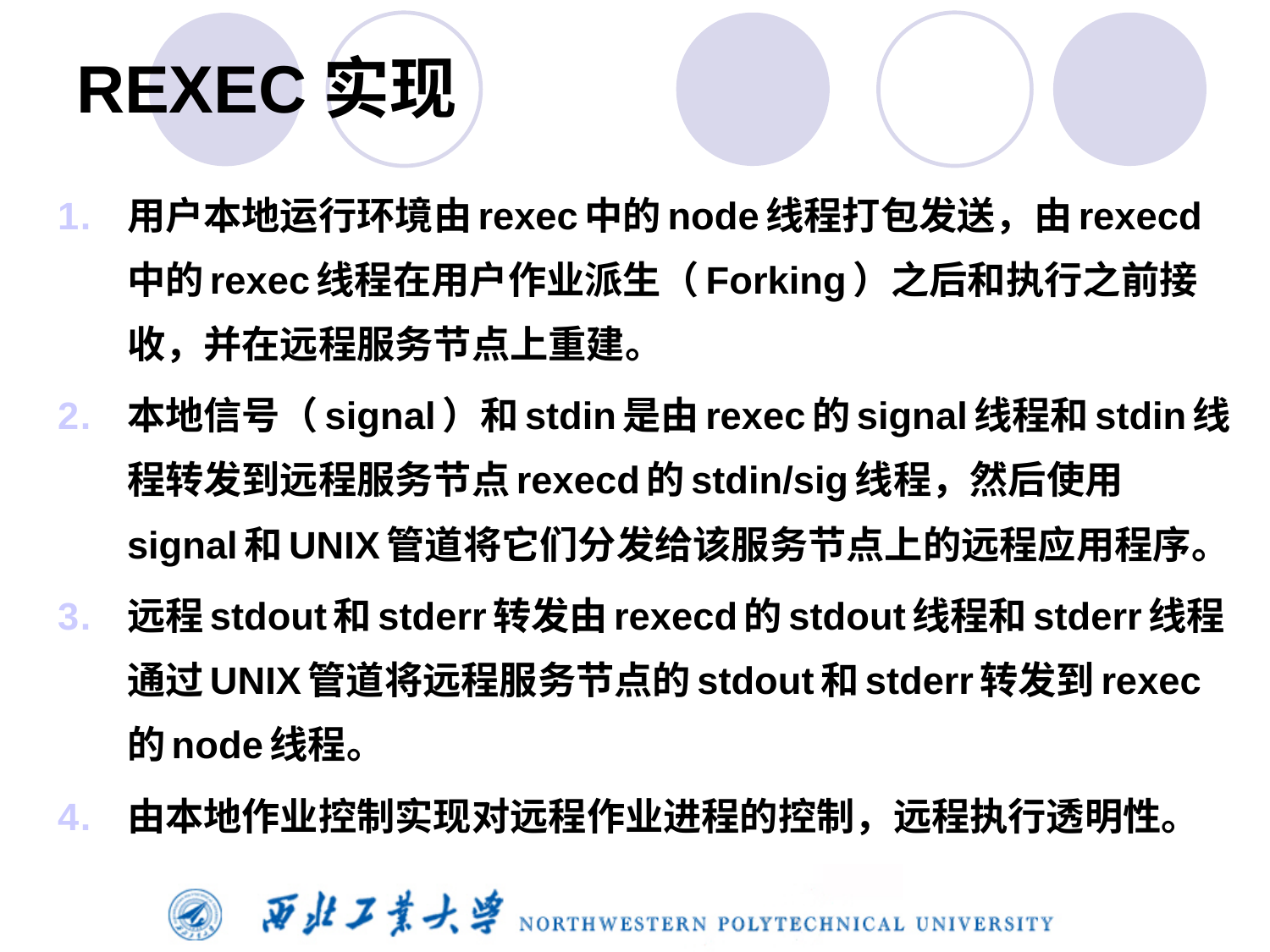

# REXEC实现
用户本地运行环境由rexec中的node线程打包发送，由rexecd中的rexec线程在用户作业派生（Forking）之后和执行之前接收，并在远程服务节点上重建。
本地信号（signal）和stdin是由rexec的signal线程和stdin线程转发到远程服务节点rexecd的stdin/sig线程，然后使用signal和UNIX管道将它们分发给该服务节点上的远程应用程序。
远程stdout和stderr转发由rexecd的stdout线程和stderr线程通过UNIX管道将远程服务节点的stdout和stderr转发到rexec的node线程。
由本地作业控制实现对远程作业进程的控制，远程执行透明性。